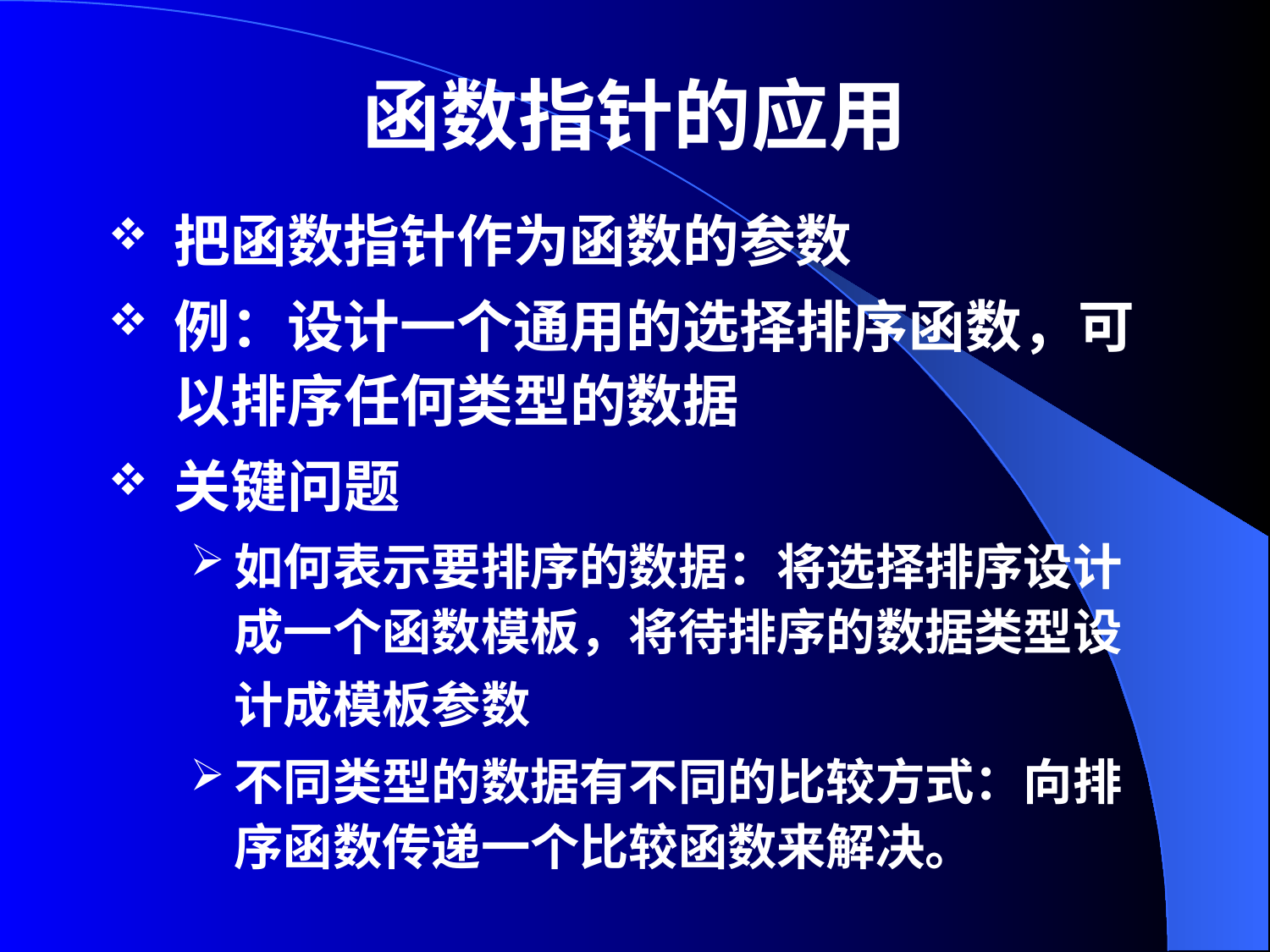

# 函数指针的应用
把函数指针作为函数的参数
例：设计一个通用的选择排序函数，可以排序任何类型的数据
关键问题
如何表示要排序的数据：将选择排序设计成一个函数模板，将待排序的数据类型设计成模板参数
不同类型的数据有不同的比较方式：向排序函数传递一个比较函数来解决。